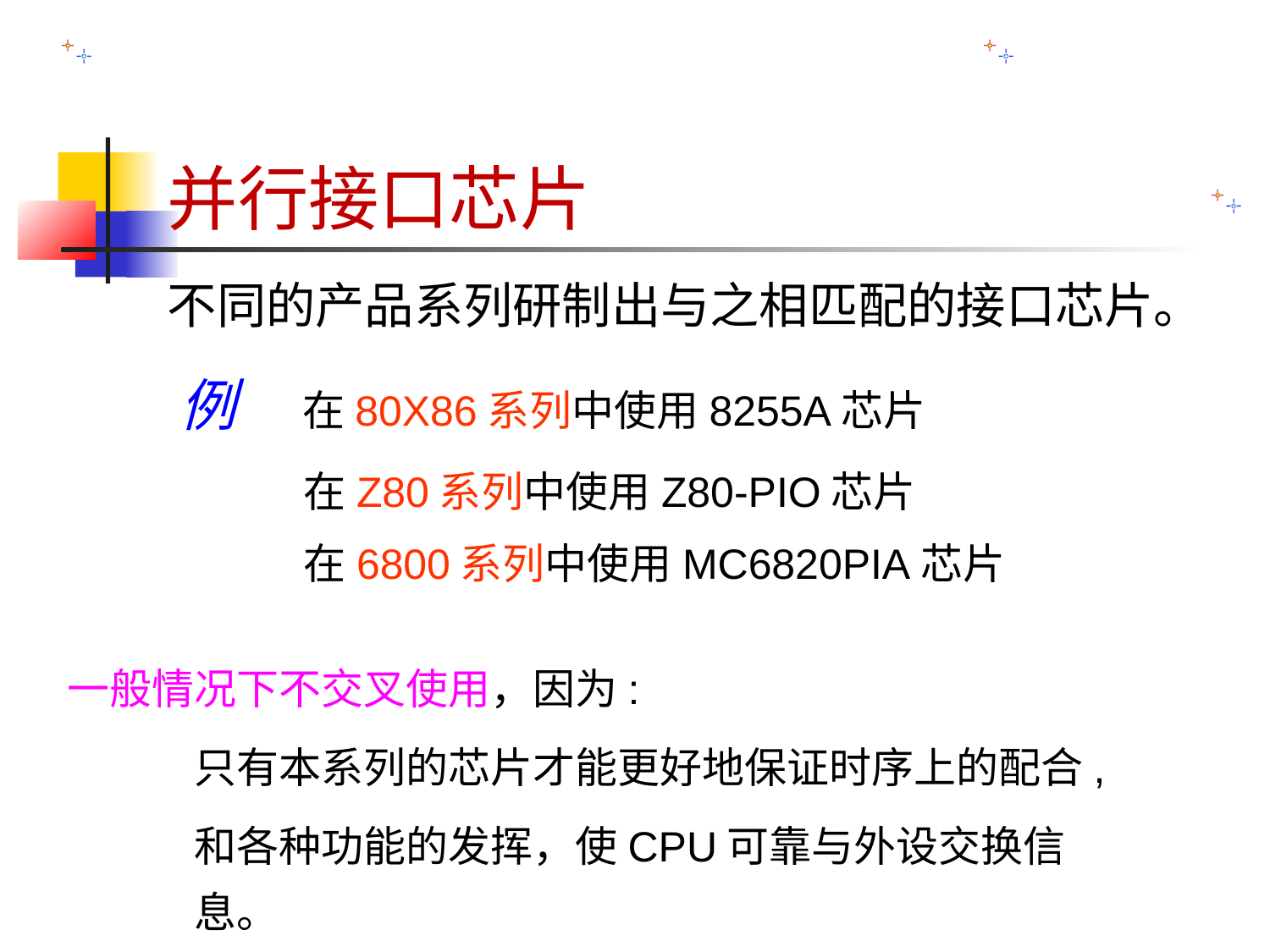

并行接口芯片
不同的产品系列研制出与之相匹配的接口芯片。
例       在80X86系列中使用8255A芯片
            在Z80系列中使用Z80-PIO芯片
            在6800系列中使用MC6820PIA芯片
一般情况下不交叉使用，因为:
只有本系列的芯片才能更好地保证时序上的配合,
和各种功能的发挥，使CPU可靠与外设交换信息。